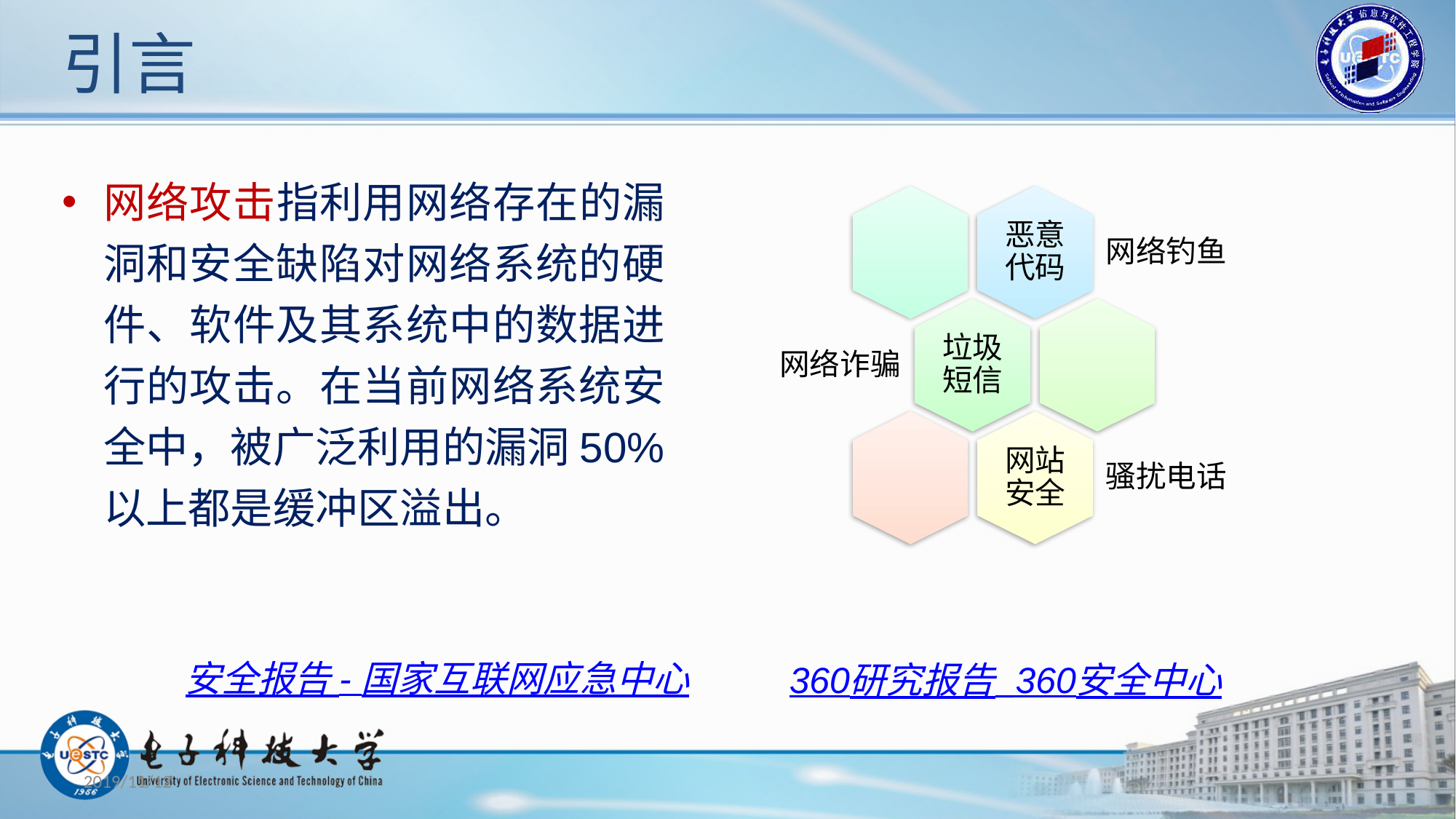

# 引言
网络攻击指利用网络存在的漏洞和安全缺陷对网络系统的硬件、软件及其系统中的数据进行的攻击。在当前网络系统安全中，被广泛利用的漏洞50%以上都是缓冲区溢出。
恶意代码
网络钓鱼

垃圾短信
网络诈骗

网站安全
骚扰电话

安全报告 - 国家互联网应急中心
360研究报告_360安全中心
2019/11/12